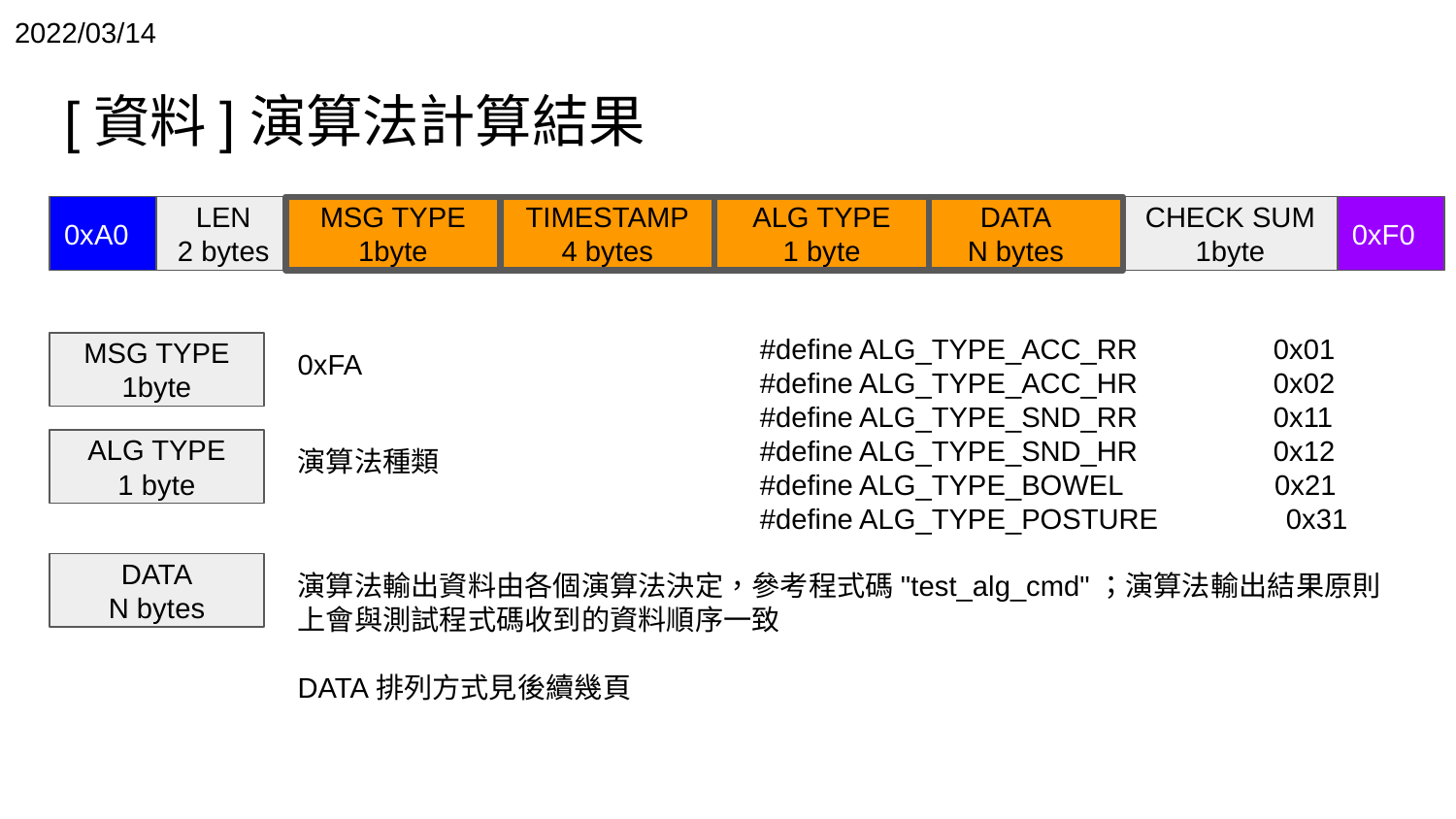

2022/03/14
# [資料]演算法計算結果
0xA0
LEN
2 bytes
MSG TYPE
1byte
TIMESTAMP
4 bytes
ALG TYPE
1 byte
DATA
N bytes
CHECK SUM
1byte
0xF0
#define ALG_TYPE_ACC_RR                 0x01
#define ALG_TYPE_ACC_HR                 0x02
#define ALG_TYPE_SND_RR                 0x11
#define ALG_TYPE_SND_HR                 0x12
#define ALG_TYPE_BOWEL                   0x21
#define ALG_TYPE_POSTURE                0x31
MSG TYPE
1byte
0xFA
演算法種類
ALG TYPE
1 byte
DATA
N bytes
演算法輸出資料由各個演算法決定，參考程式碼"test_alg_cmd"；演算法輸出結果原則上會與測試程式碼收到的資料順序一致
DATA排列方式見後續幾頁